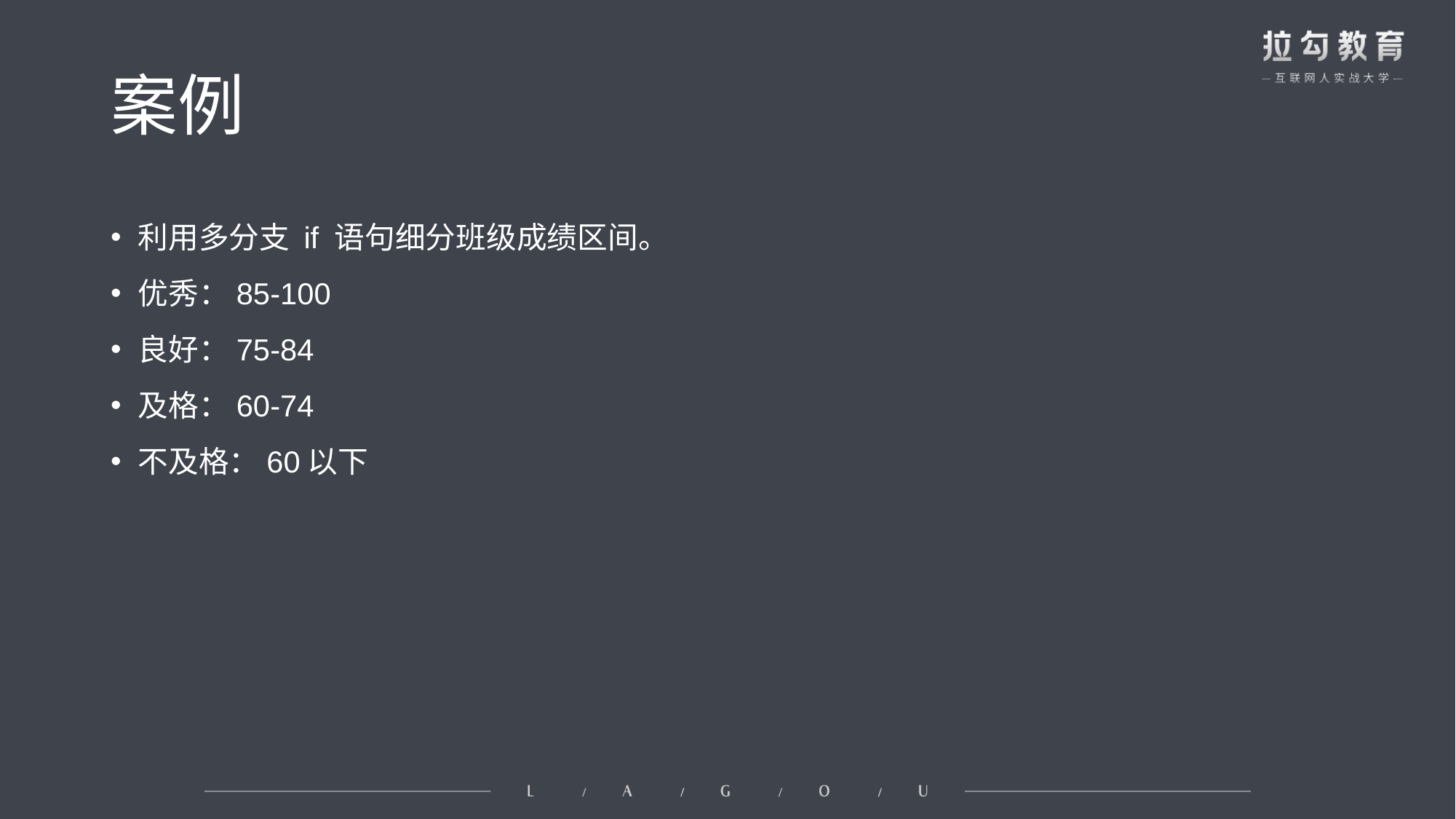

# 案例
利用多分支 if 语句细分班级成绩区间。
优秀：85-100
良好：75-84
及格：60-74
不及格：60以下